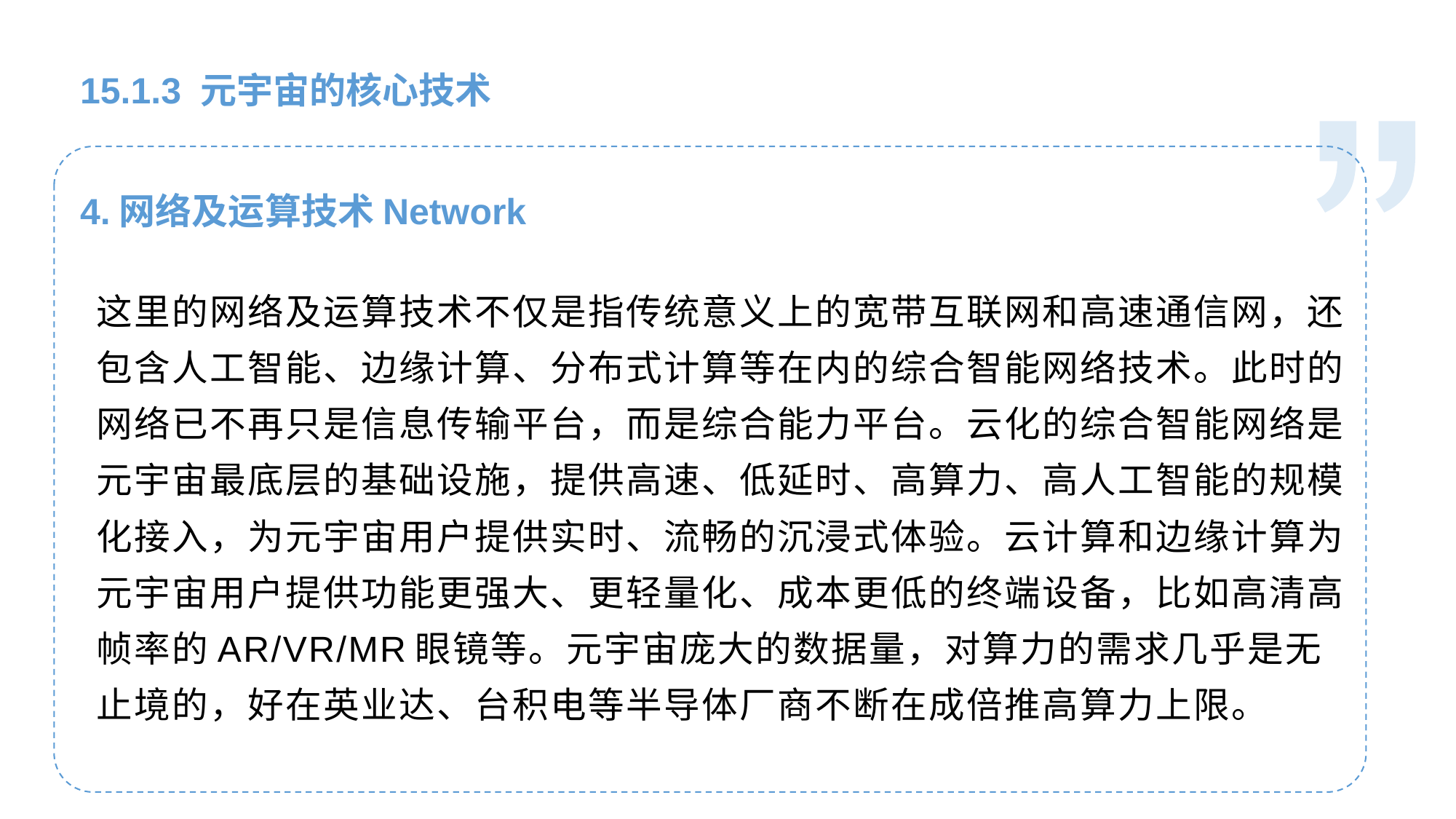

人工智能基础
15.1.3 元宇宙的核心技术

4.网络及运算技术Network
这里的网络及运算技术不仅是指传统意义上的宽带互联网和高速通信网，还包含人工智能、边缘计算、分布式计算等在内的综合智能网络技术。此时的网络已不再只是信息传输平台，而是综合能力平台。云化的综合智能网络是元宇宙最底层的基础设施，提供高速、低延时、高算力、高人工智能的规模化接入，为元宇宙用户提供实时、流畅的沉浸式体验。云计算和边缘计算为元宇宙用户提供功能更强大、更轻量化、成本更低的终端设备，比如高清高帧率的AR/VR/MR眼镜等。元宇宙庞大的数据量，对算力的需求几乎是无止境的，好在英业达、台积电等半导体厂商不断在成倍推高算力上限。